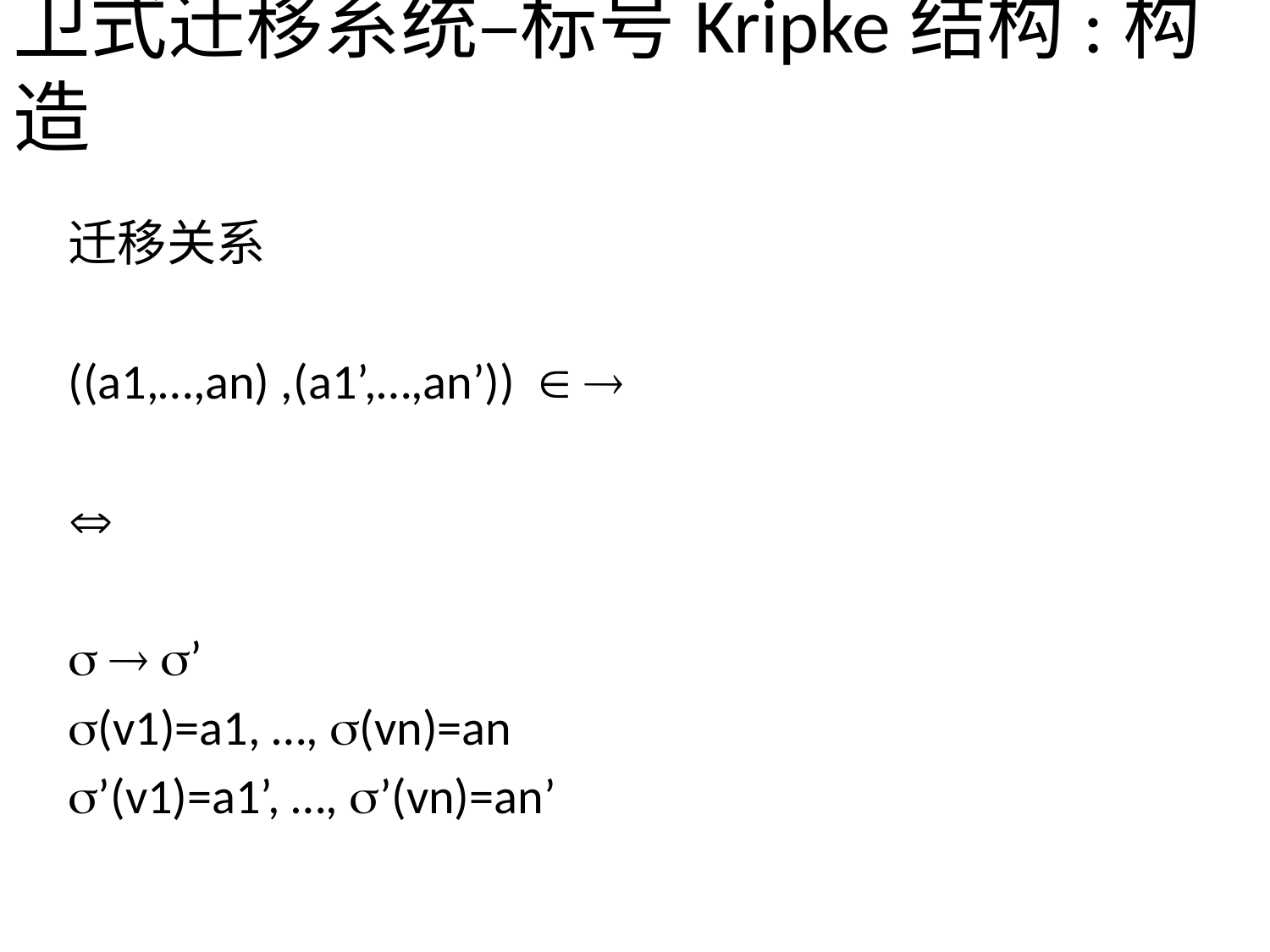

卫式迁移系统–标号Kripke结构:构造

迁移关系

((a1,…,an) ,(a1’,…,an’))  ∈ →

⇔

σ → σ’
σ(v1)=a1, …, σ(vn)=an
σ’(v1)=a1’, …, σ’(vn)=an’